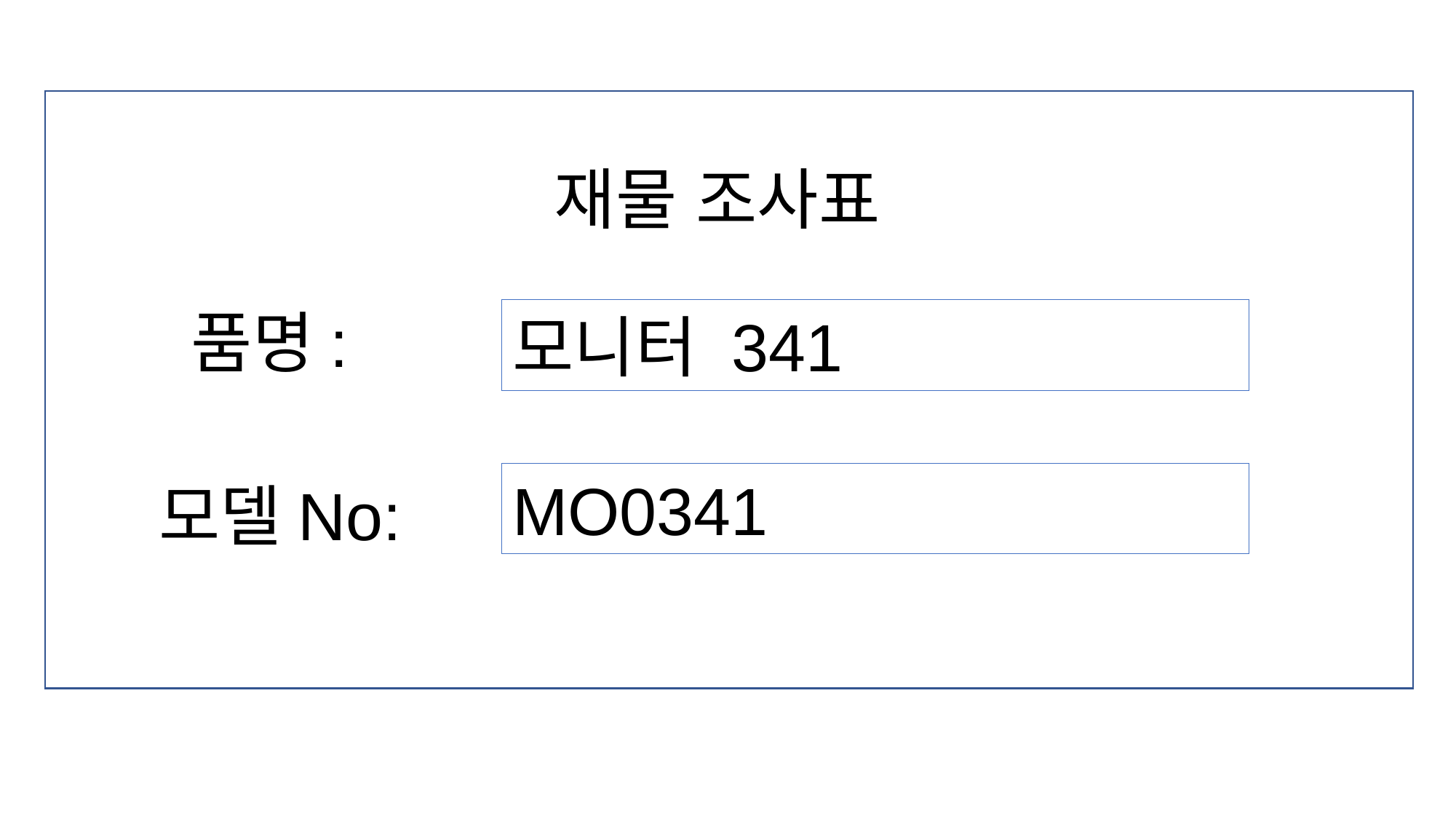

재물 조사표
품명:
모니터 341
MO0341
모델No: